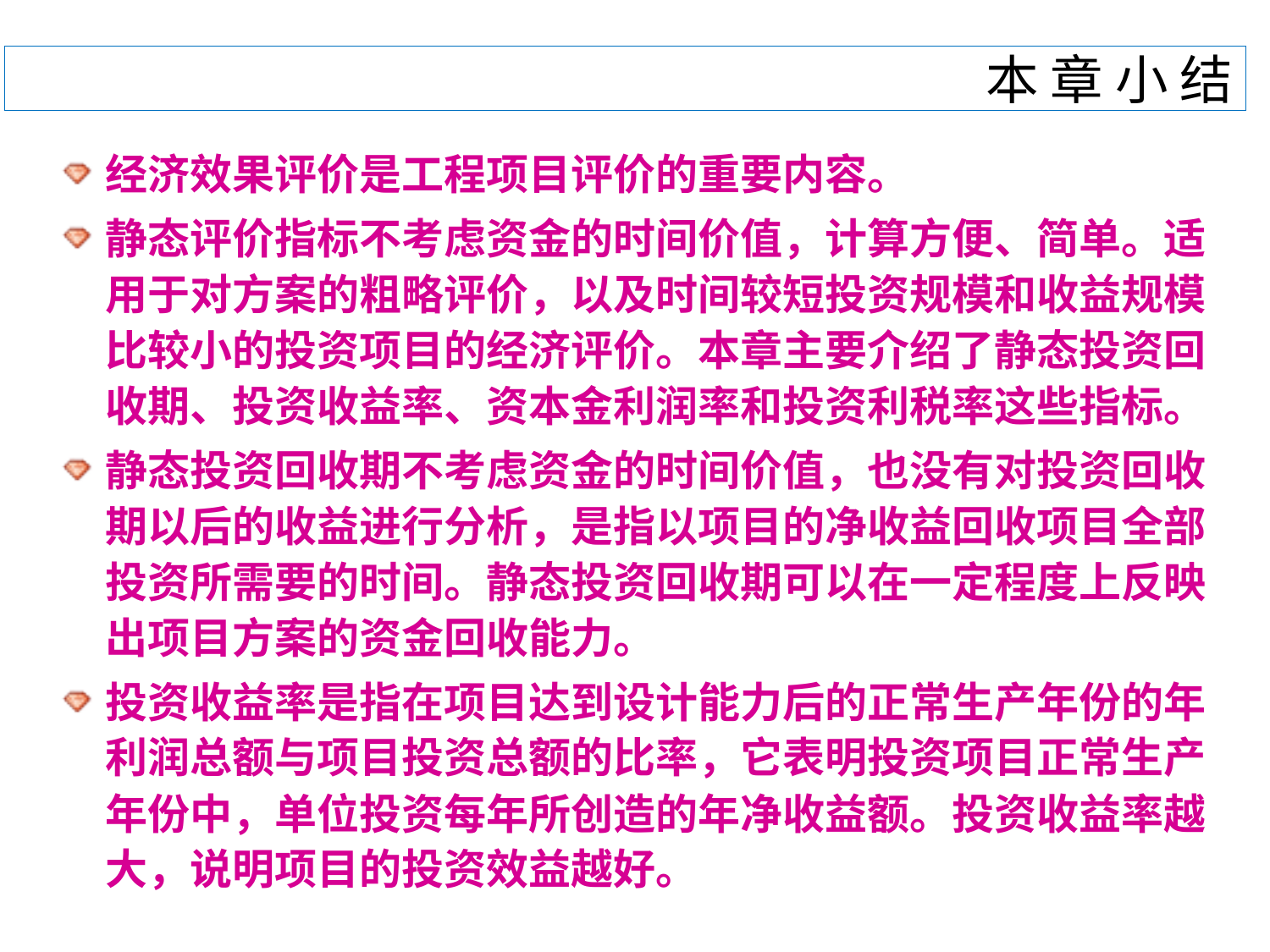

53
# 本 章 小 结
经济效果评价是工程项目评价的重要内容。
静态评价指标不考虑资金的时间价值，计算方便、简单。适用于对方案的粗略评价，以及时间较短投资规模和收益规模比较小的投资项目的经济评价。本章主要介绍了静态投资回收期、投资收益率、资本金利润率和投资利税率这些指标。
静态投资回收期不考虑资金的时间价值，也没有对投资回收期以后的收益进行分析，是指以项目的净收益回收项目全部投资所需要的时间。静态投资回收期可以在一定程度上反映出项目方案的资金回收能力。
投资收益率是指在项目达到设计能力后的正常生产年份的年利润总额与项目投资总额的比率，它表明投资项目正常生产年份中，单位投资每年所创造的年净收益额。投资收益率越大，说明项目的投资效益越好。